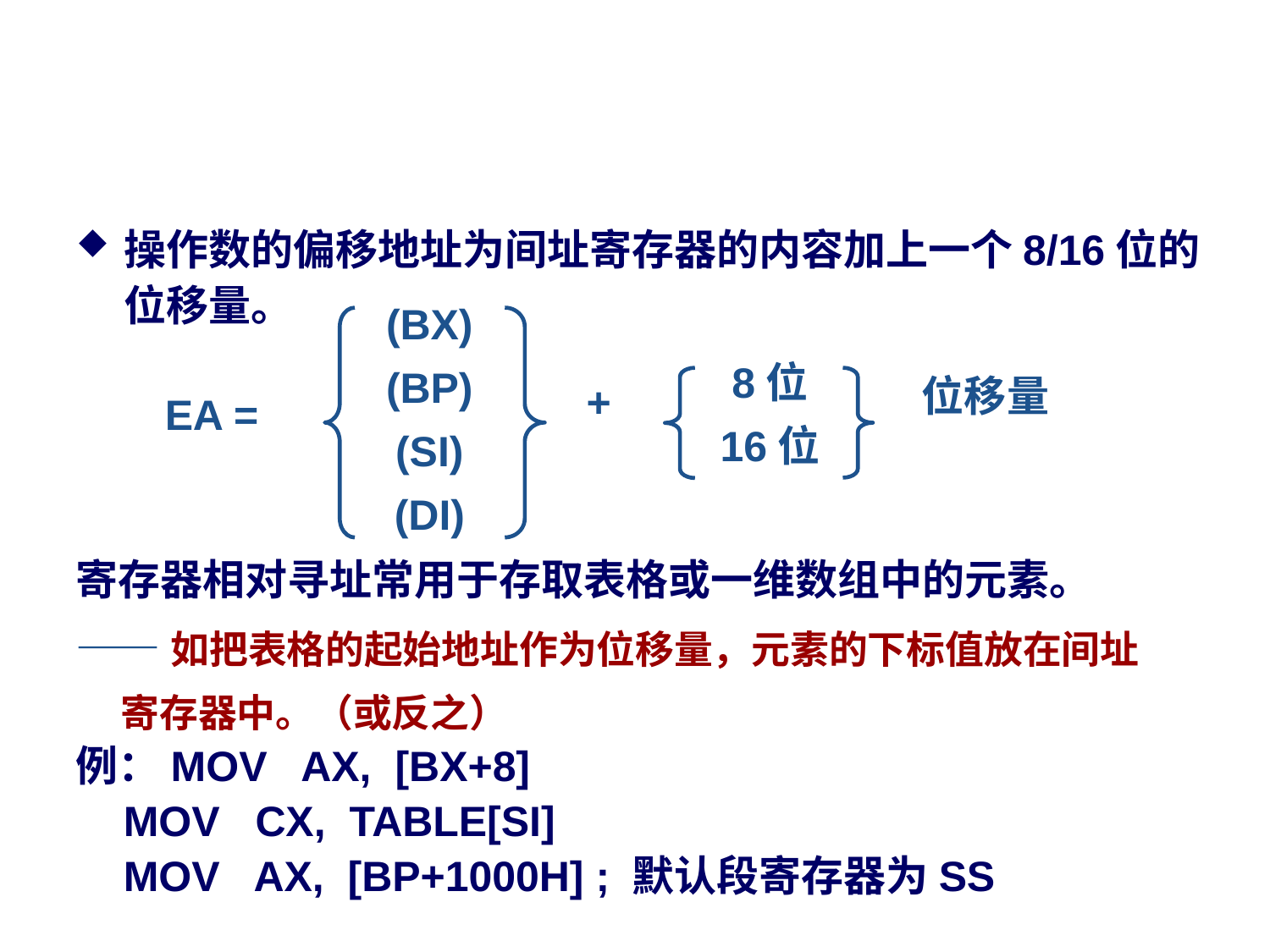

# 五、寄存器相对寻址
操作数的偏移地址为间址寄存器的内容加上一个8/16位的位移量。

寄存器相对寻址常用于存取表格或一维数组中的元素。
——如把表格的起始地址作为位移量，元素的下标值放在间址
    寄存器中。（或反之）
例：MOV   AX,  [BX+8]
    MOV   CX,  TABLE[SI]
    MOV   AX,  [BP+1000H] ; 默认段寄存器为SS
(BX)
(BP)
(SI)
(DI)

8位
16位

+
位移量
EA =